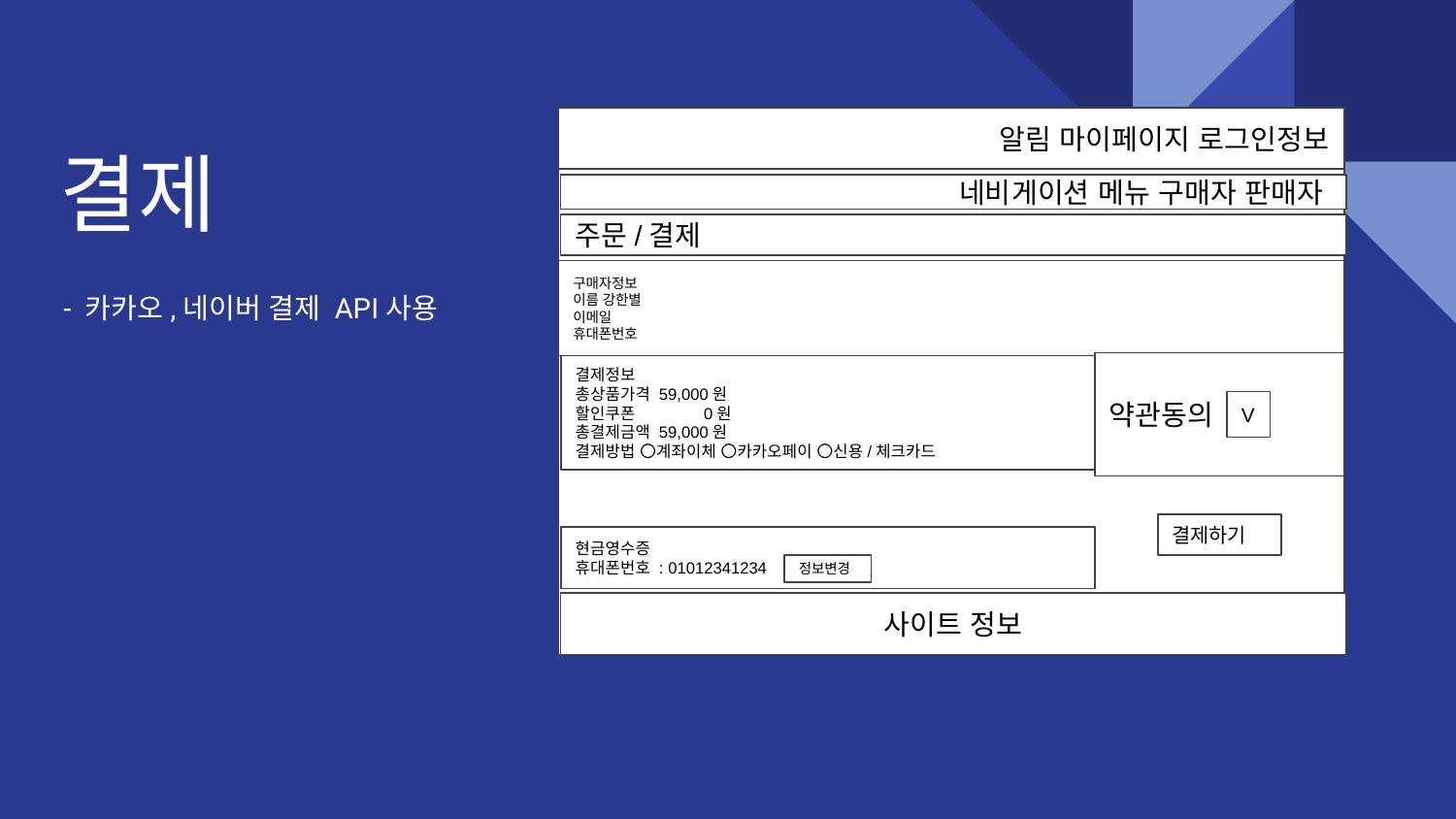

알림 마이페이지 로그인정보

# 결제
네비게이션 메뉴 구매자 판매자
주문/결제
구매자정보
이름 강한별
이메일
휴대폰번호
- 카카오,네이버 결제 API사용
약관동의
결제정보
총상품가격 59,000원
할인쿠폰              0원
총결제금액 59,000원
결제방법 〇계좌이체 〇카카오페이 〇신용/체크카드
V
결제하기
현금영수증
휴대폰번호 : 01012341234
정보변경
사이트 정보